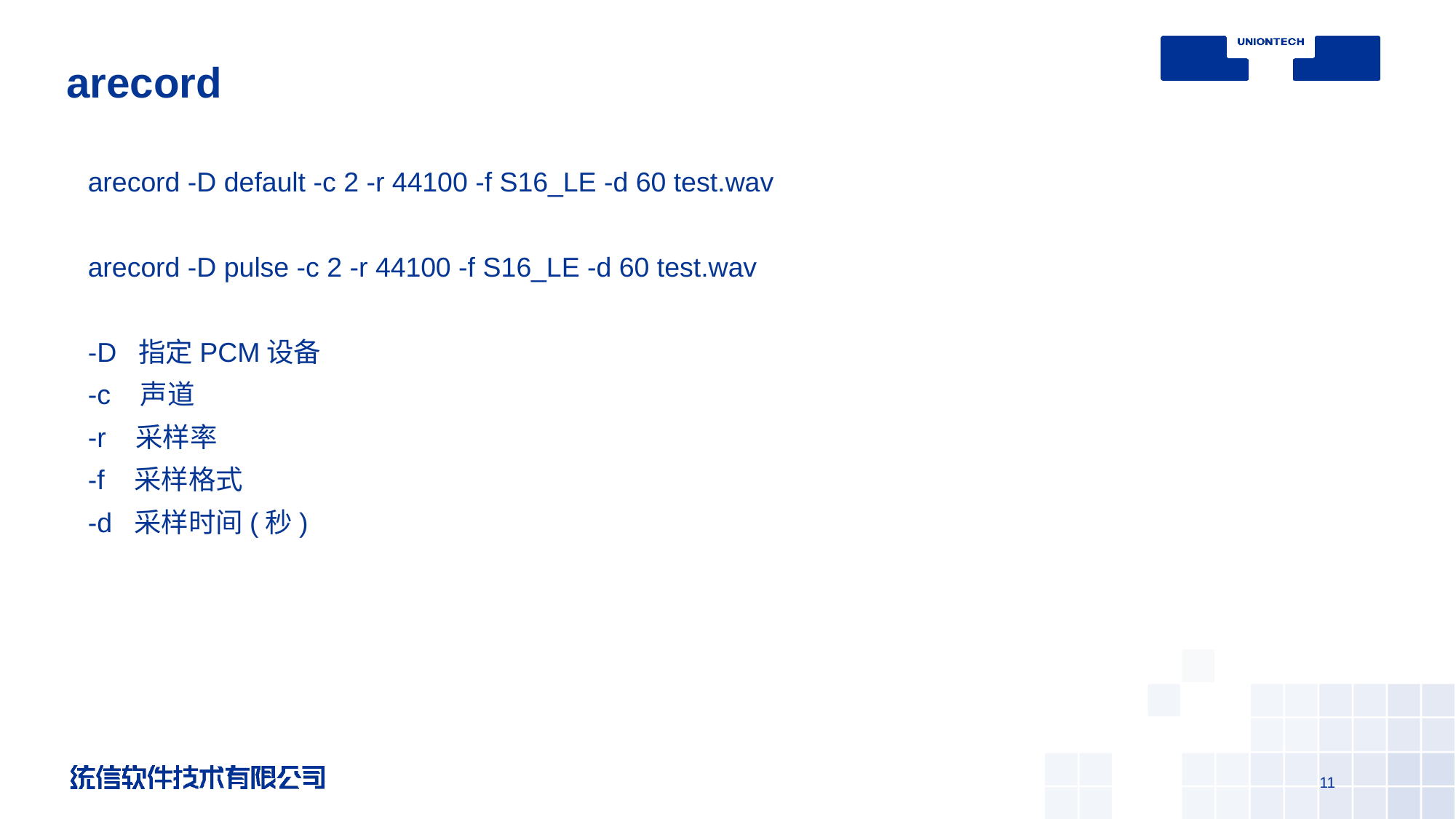

# arecord
arecord -D default -c 2 -r 44100 -f S16_LE -d 60 test.wav

arecord -D pulse -c 2 -r 44100 -f S16_LE -d 60 test.wav

-D  指定PCM设备
-c   声道
-r   采样率
-f   采样格式
-d  采样时间(秒)